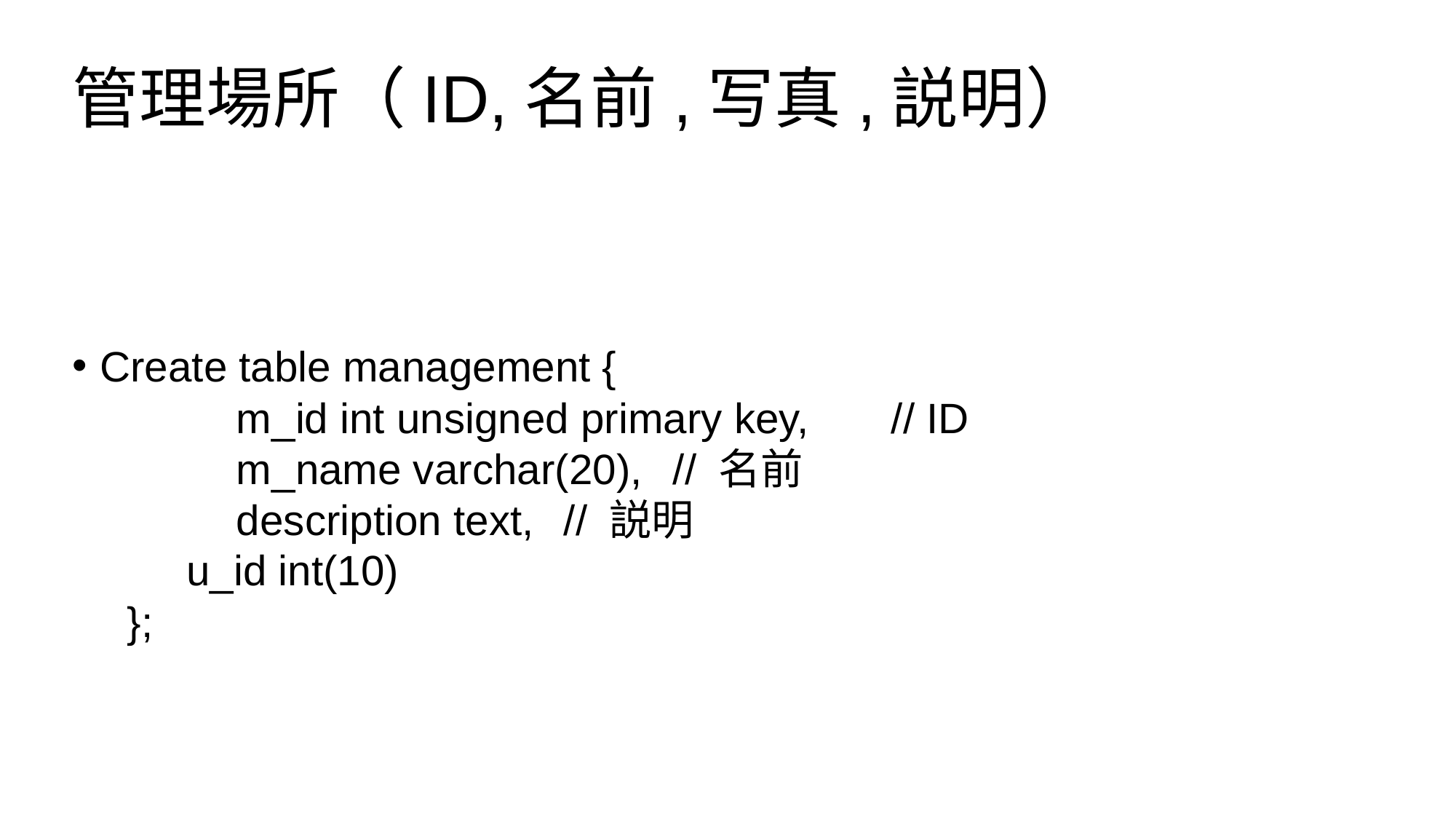

管理場所（ID,名前,写真,説明）
Create table management {
	m_id int unsigned primary key,	// ID
	m_name varchar(20), 	// 名前
	description text,	// 説明
     u_id int(10)
};